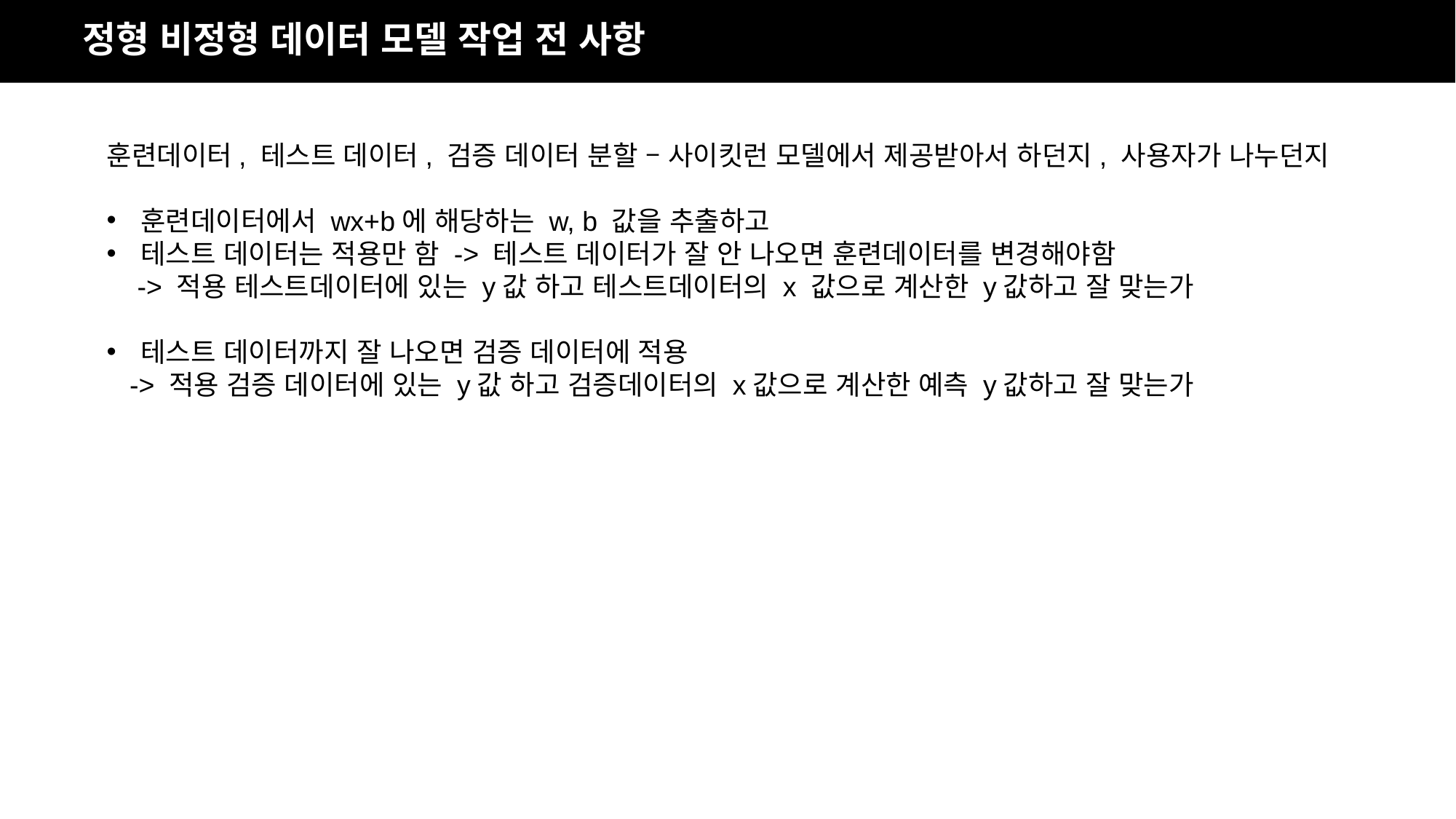

정형 비정형 데이터 모델 작업 전 사항
훈련데이터, 테스트 데이터, 검증 데이터 분할 – 사이킷런 모델에서 제공받아서 하던지, 사용자가 나누던지

훈련데이터에서 wx+b에 해당하는 w, b 값을 추출하고
테스트 데이터는 적용만 함 -> 테스트 데이터가 잘 안 나오면 훈련데이터를 변경해야함
    -> 적용 테스트데이터에 있는 y값 하고 테스트데이터의 x 값으로 계산한 y값하고 잘 맞는가

테스트 데이터까지 잘 나오면 검증 데이터에 적용
   -> 적용 검증 데이터에 있는 y값 하고 검증데이터의 x값으로 계산한 예측 y값하고 잘 맞는가